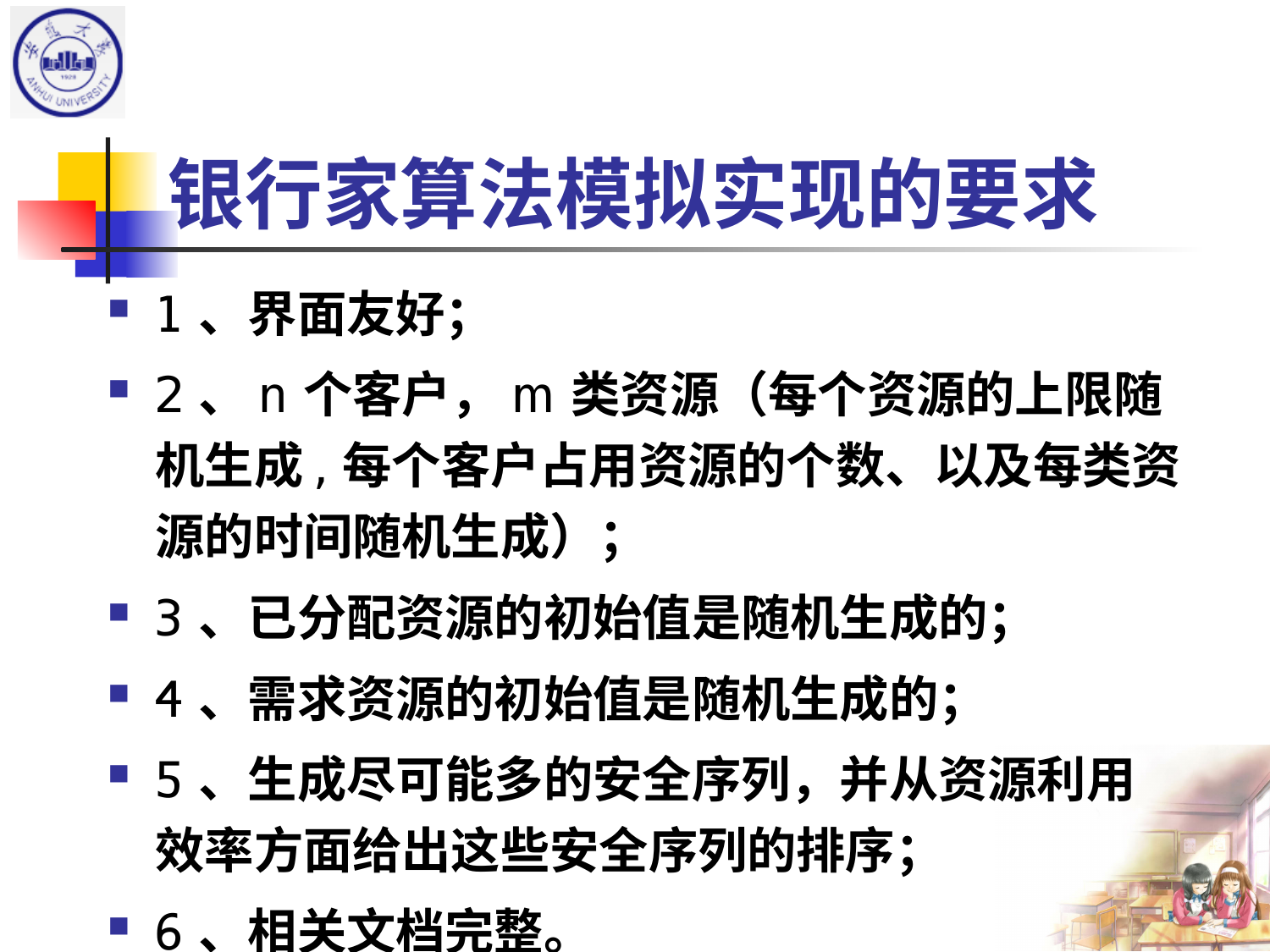

# 银行家算法模拟实现的要求
1、界面友好；
2、n个客户，m类资源（每个资源的上限随机生成,每个客户占用资源的个数、以及每类资源的时间随机生成）；
3、已分配资源的初始值是随机生成的；
4、需求资源的初始值是随机生成的；
5、生成尽可能多的安全序列，并从资源利用效率方面给出这些安全序列的排序；
6、相关文档完整。